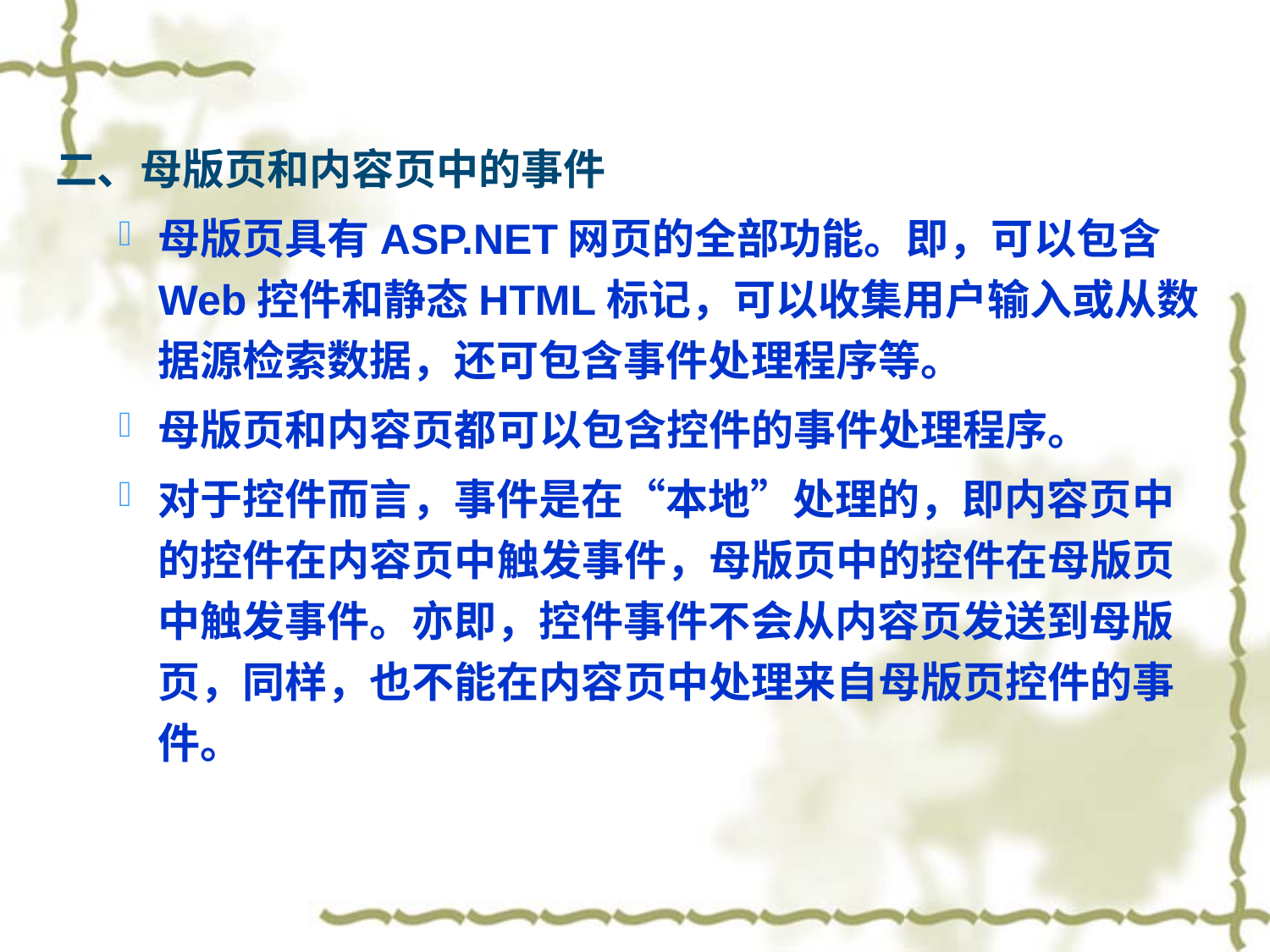

二、母版页和内容页中的事件
母版页具有ASP.NET网页的全部功能。即，可以包含Web控件和静态HTML标记，可以收集用户输入或从数据源检索数据，还可包含事件处理程序等。
母版页和内容页都可以包含控件的事件处理程序。
对于控件而言，事件是在“本地”处理的，即内容页中的控件在内容页中触发事件，母版页中的控件在母版页中触发事件。亦即，控件事件不会从内容页发送到母版页，同样，也不能在内容页中处理来自母版页控件的事件。